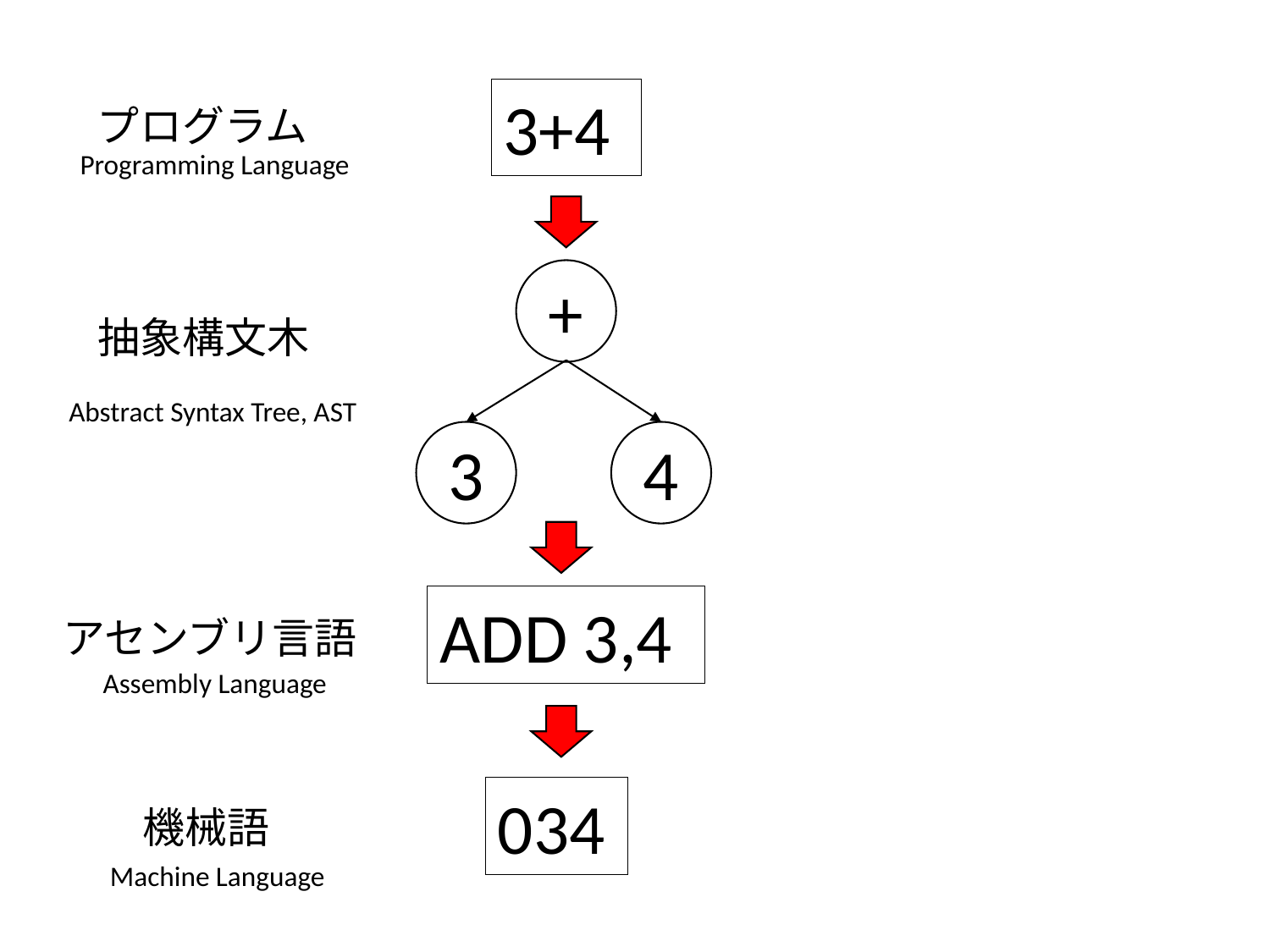

3+4
プログラム
Programming Language

+
3
4
抽象構文木
Abstract Syntax Tree, AST

ADD 3,4
アセンブリ言語
Assembly Language

034
機械語
Machine Language